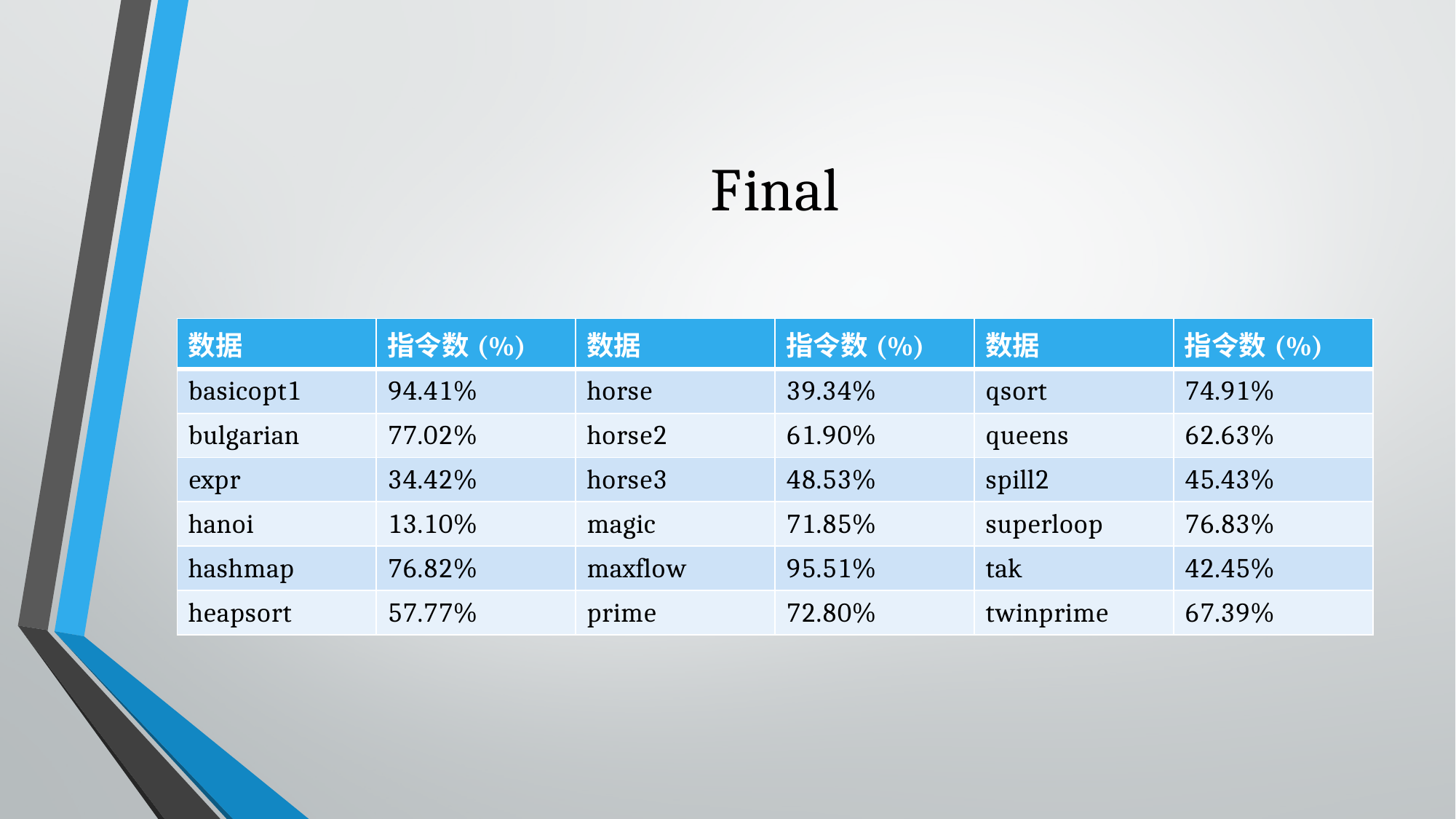

# Final
| 数据 | 指令数(%) | 数据 | 指令数(%) | 数据 | 指令数(%) |
| --- | --- | --- | --- | --- | --- |
| basicopt1 | 94.41% | horse | 39.34% | qsort | 74.91% |
| bulgarian | 77.02% | horse2 | 61.90% | queens | 62.63% |
| expr | 34.42% | horse3 | 48.53% | spill2 | 45.43% |
| hanoi | 13.10% | magic | 71.85% | superloop | 76.83% |
| hashmap | 76.82% | maxflow | 95.51% | tak | 42.45% |
| heapsort | 57.77% | prime | 72.80% | twinprime | 67.39% |